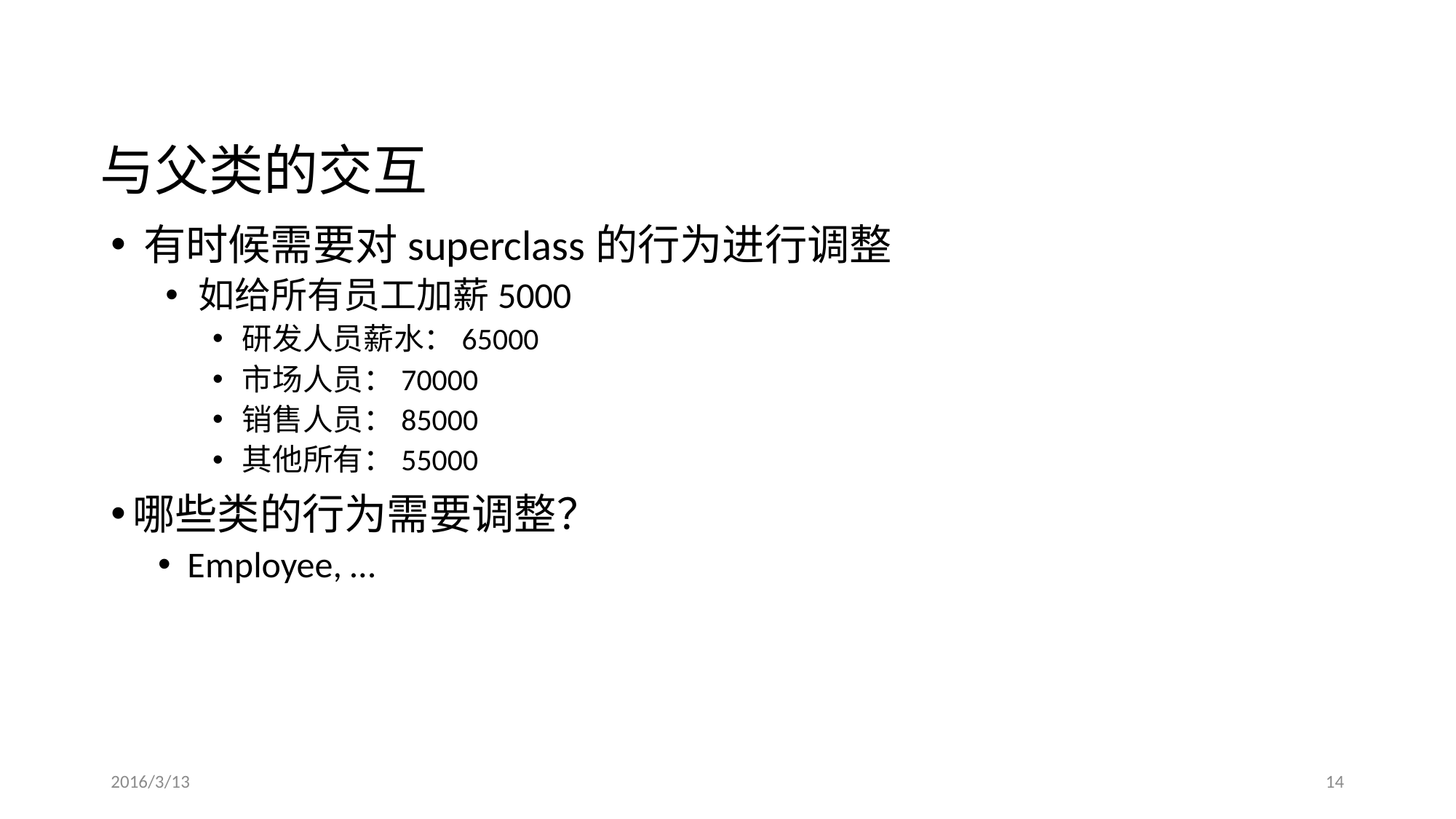

# 与父类的交互
有时候需要对superclass的行为进行调整
如给所有员工加薪5000
研发人员薪水：65000
市场人员：70000
销售人员：85000
其他所有：55000
哪些类的行为需要调整？
Employee, …
2016/3/13
14